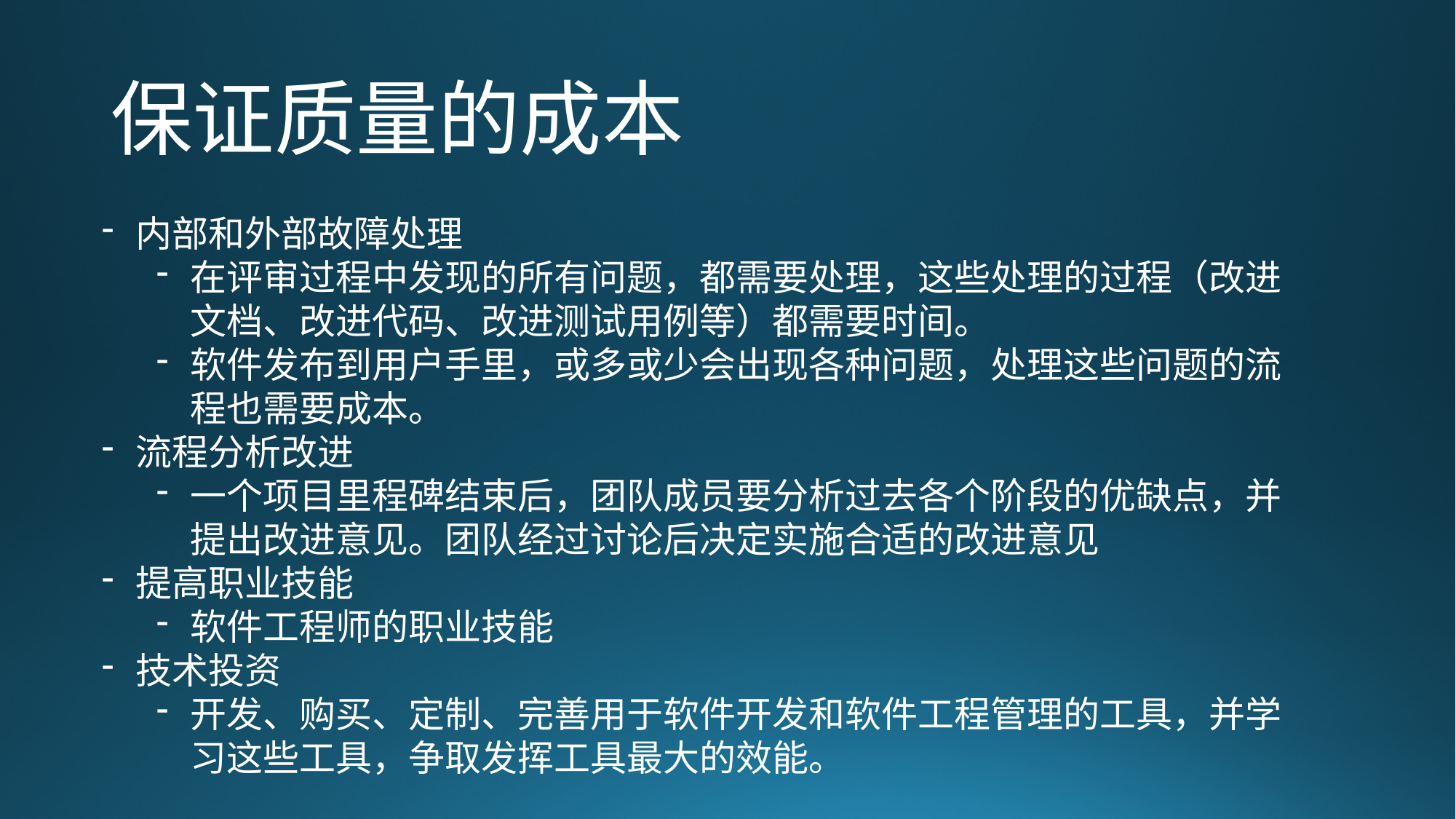

# 保证质量的成本
内部和外部故障处理
在评审过程中发现的所有问题，都需要处理，这些处理的过程（改进文档、改进代码、改进测试用例等）都需要时间。
软件发布到用户手里，或多或少会出现各种问题，处理这些问题的流程也需要成本。
流程分析改进
一个项目里程碑结束后，团队成员要分析过去各个阶段的优缺点，并提出改进意见。团队经过讨论后决定实施合适的改进意见
提高职业技能
软件工程师的职业技能
技术投资
开发、购买、定制、完善用于软件开发和软件工程管理的工具，并学习这些工具，争取发挥工具最大的效能。